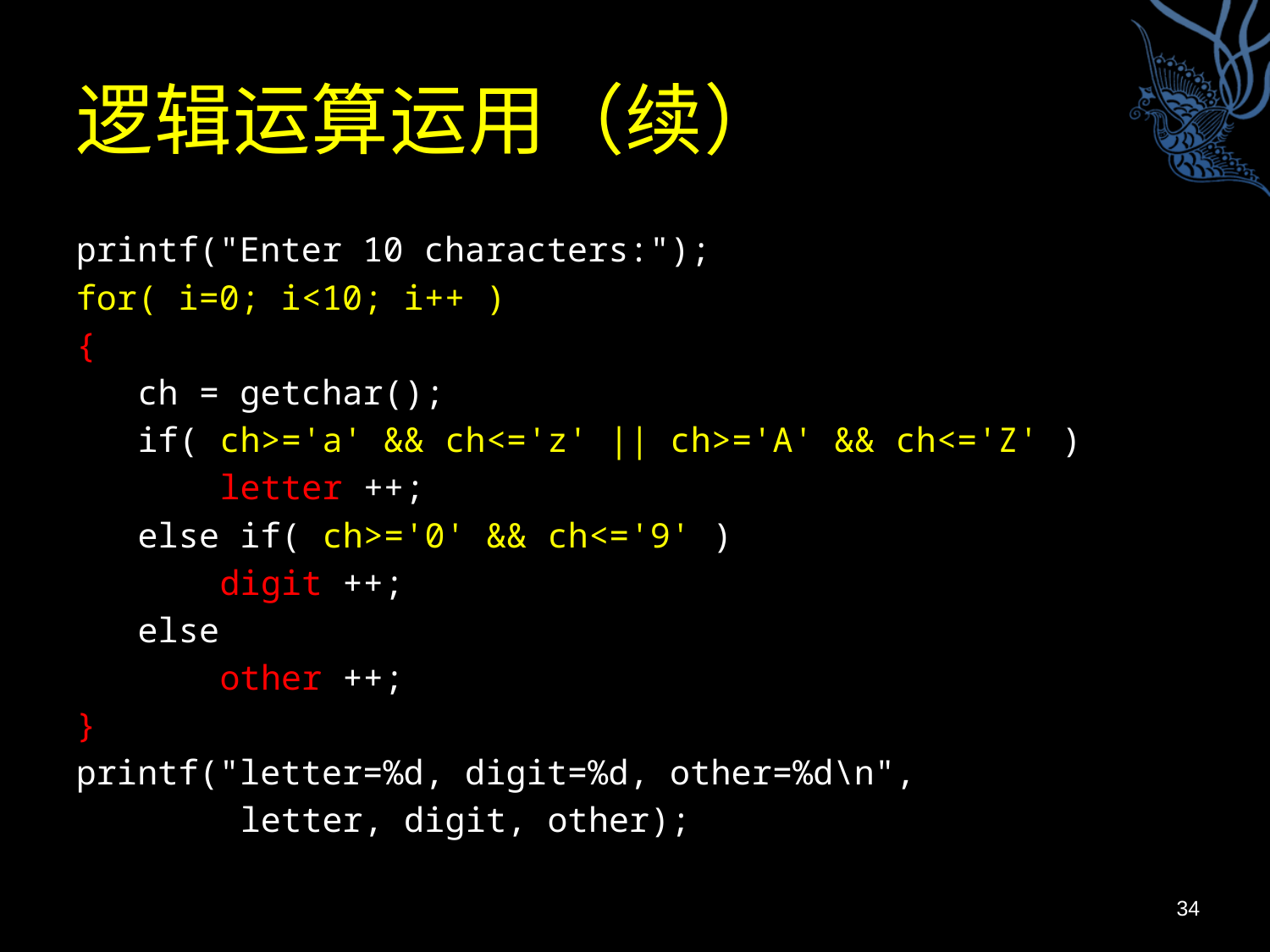

# 逻辑运算运用（续）
printf("Enter 10 characters:");
for( i=0; i<10; i++ )
{
   ch = getchar();
   if( ch>='a' && ch<='z' || ch>='A' && ch<='Z' )
       letter ++;
   else if( ch>='0' && ch<='9' )
       digit ++;
   else
       other ++;
}
printf("letter=%d, digit=%d, other=%d\n",
        letter, digit, other);
34